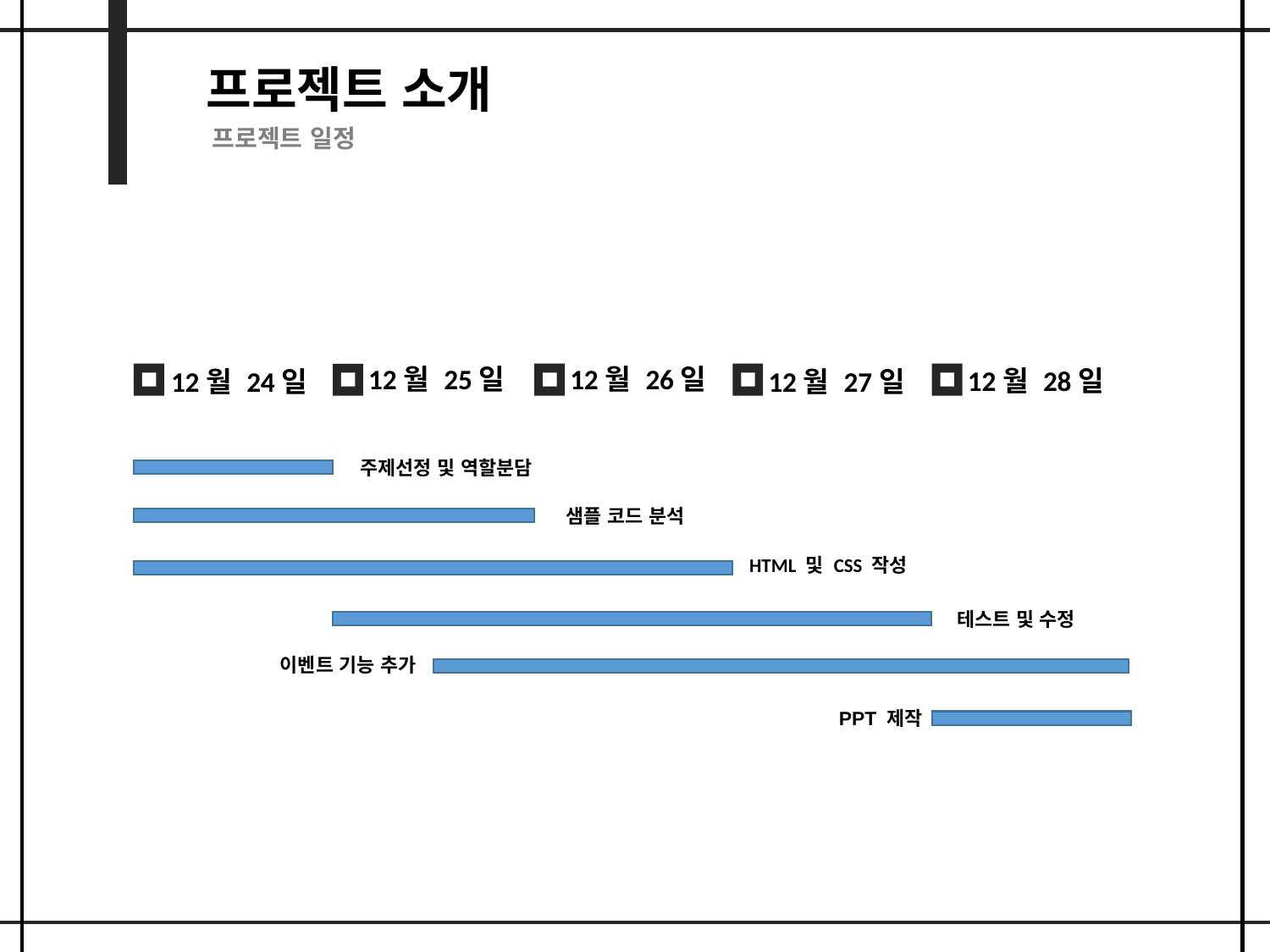

프로젝트 소개
프로젝트 일정
12월 25일
12월 26일
12월 28일
12월 24일
12월 27일

주제선정 및 역할분담

샘플 코드 분석

HTML 및 CSS 작성

테스트 및 수정

이벤트 기능 추가

PPT 제작